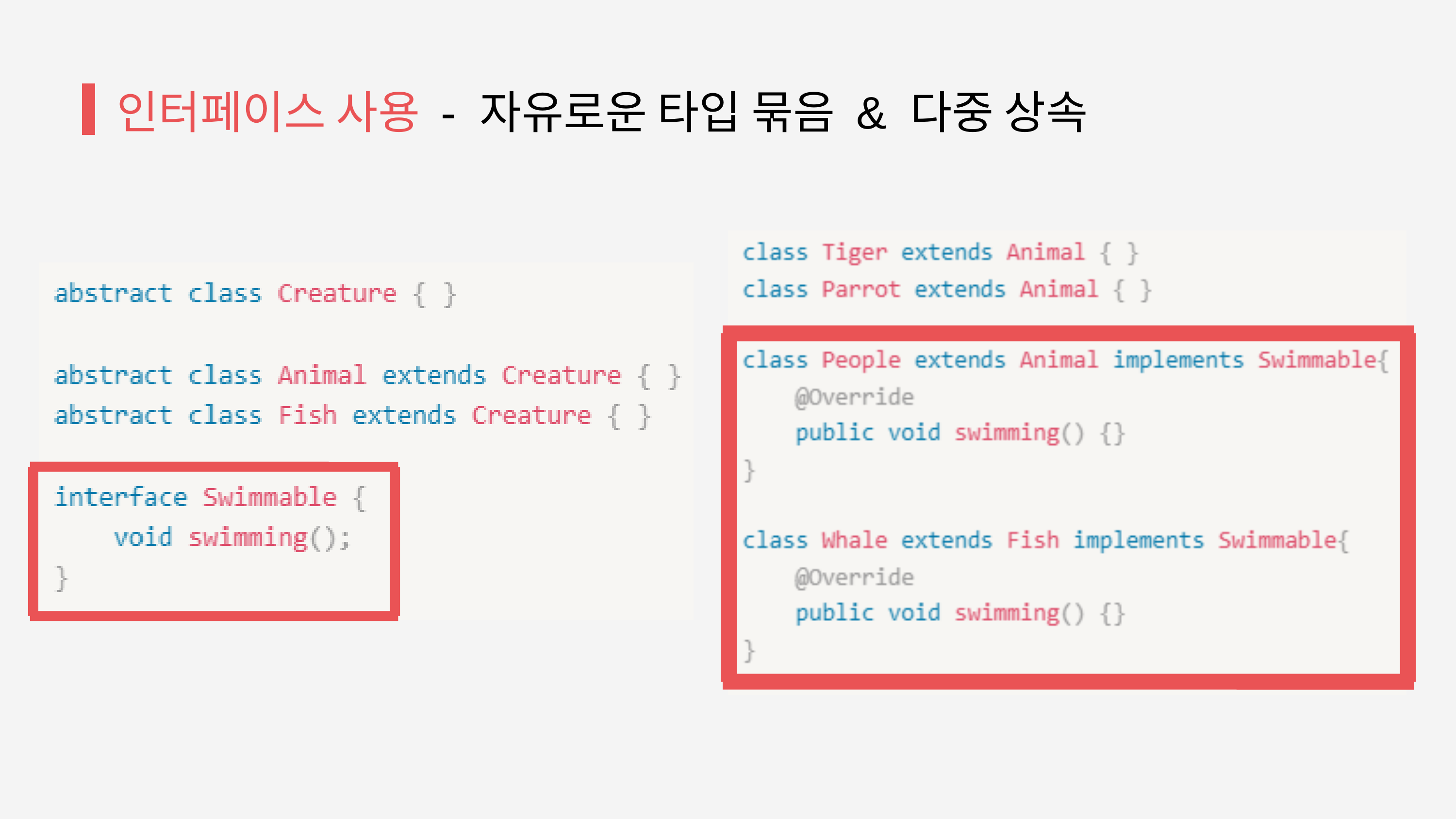

인터페이스 사용 - 자유로운 타입 묶음 & 다중 상속